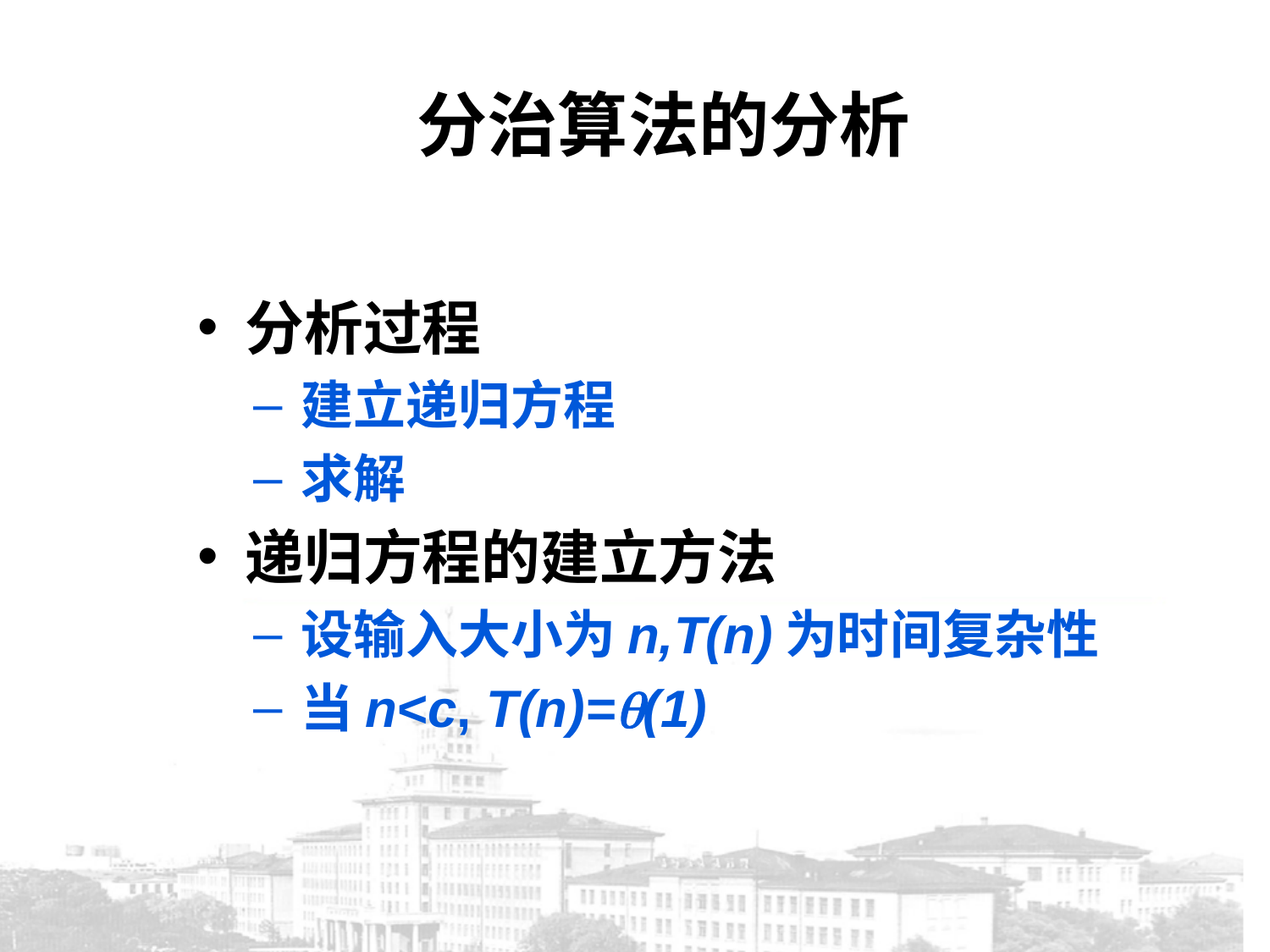

分治算法的分析
分析过程
建立递归方程
求解
递归方程的建立方法
设输入大小为n,T(n)为时间复杂性
当n<c, T(n)=θ(1)